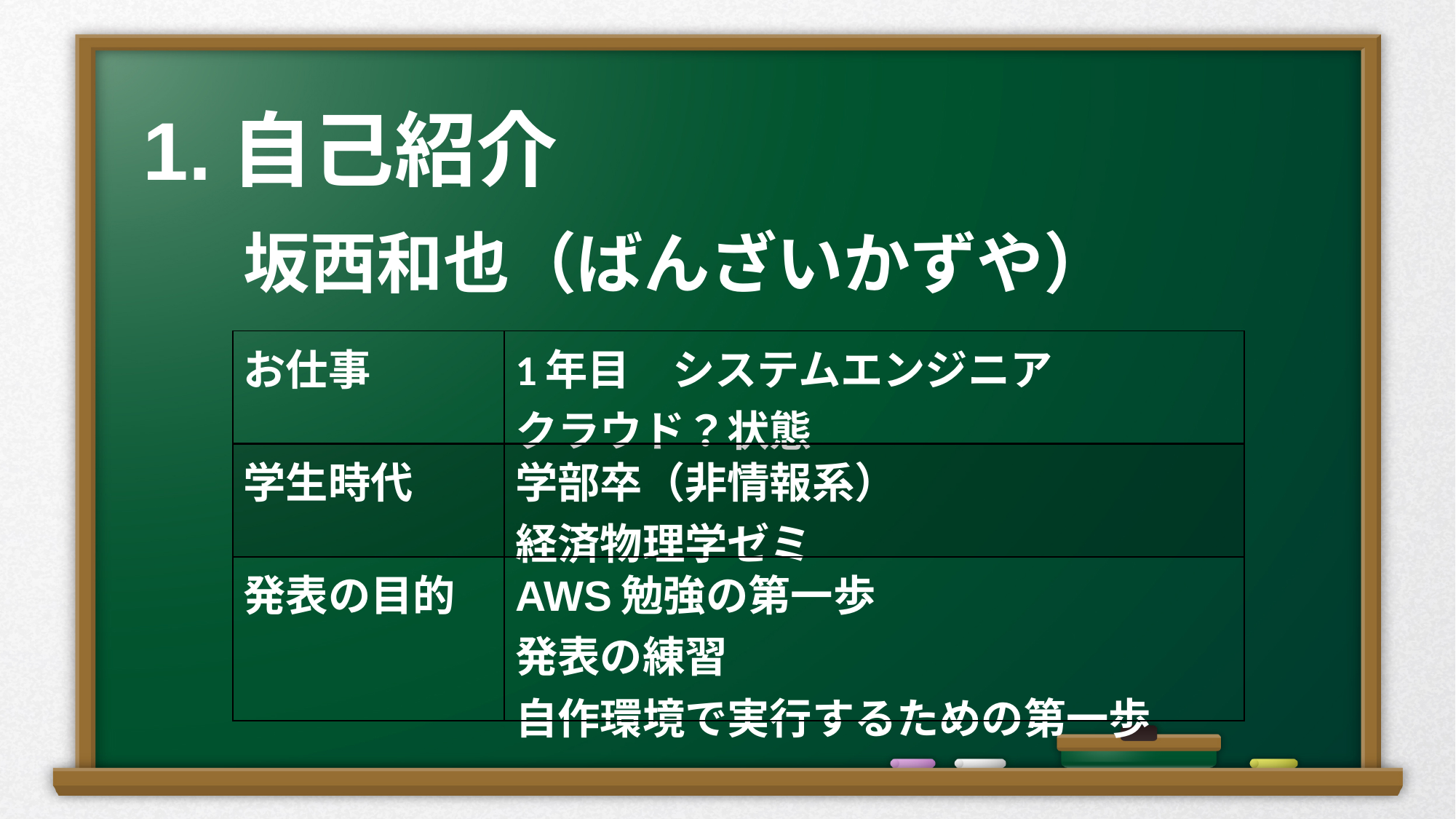

# 1.自己紹介
坂西和也（ばんざいかずや）
| お仕事 | 1年目　システムエンジニア クラウド？状態 |
| --- | --- |
| 学生時代 | 学部卒（非情報系） 経済物理学ゼミ |
| 発表の目的 | AWS勉強の第一歩 発表の練習 自作環境で実行するための第一歩 |